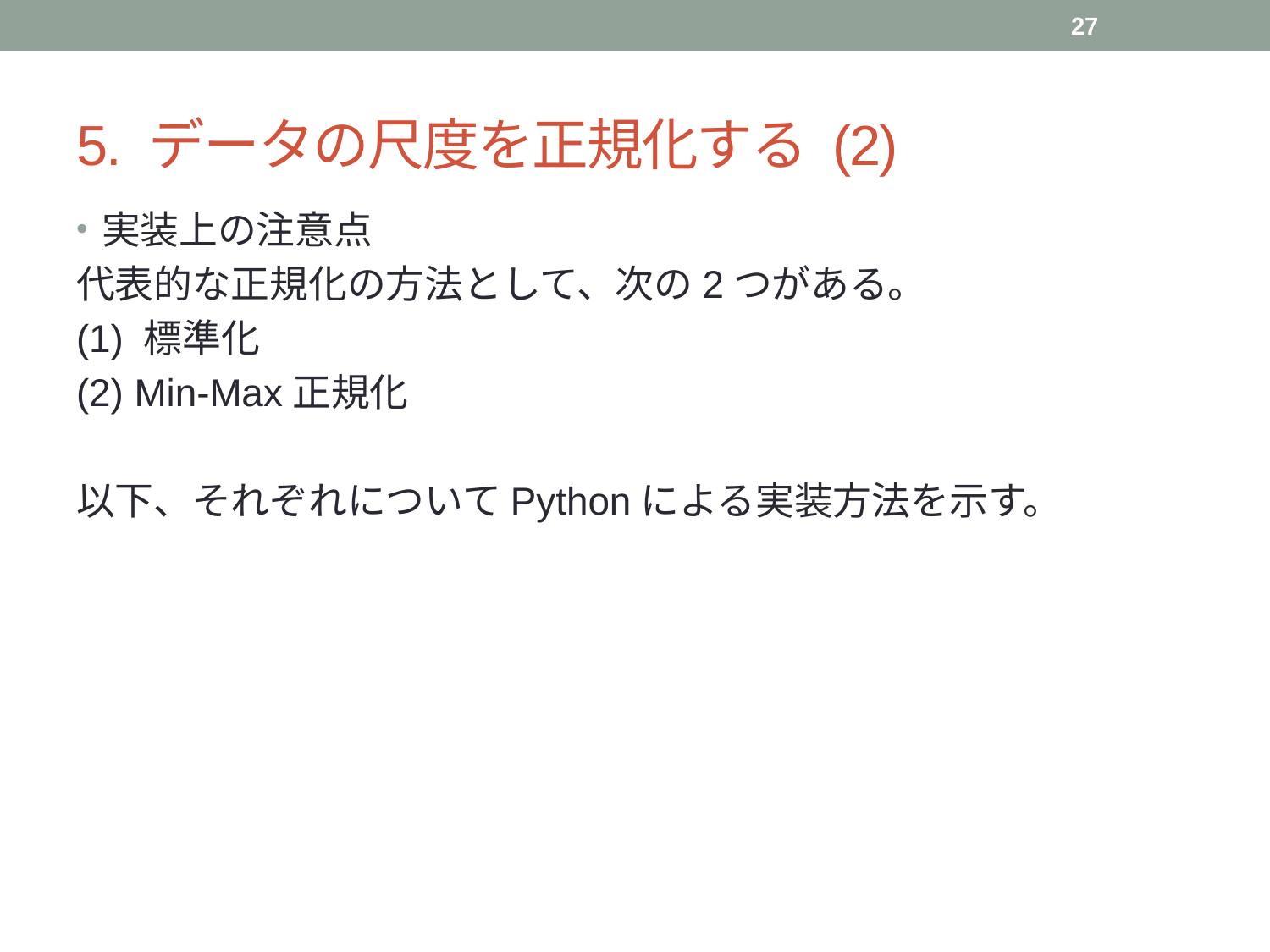

27
# 5. データの尺度を正規化する (2)
実装上の注意点
代表的な正規化の方法として、次の2つがある。
(1) 標準化
(2) Min-Max正規化

以下、それぞれについてPythonによる実装方法を示す。